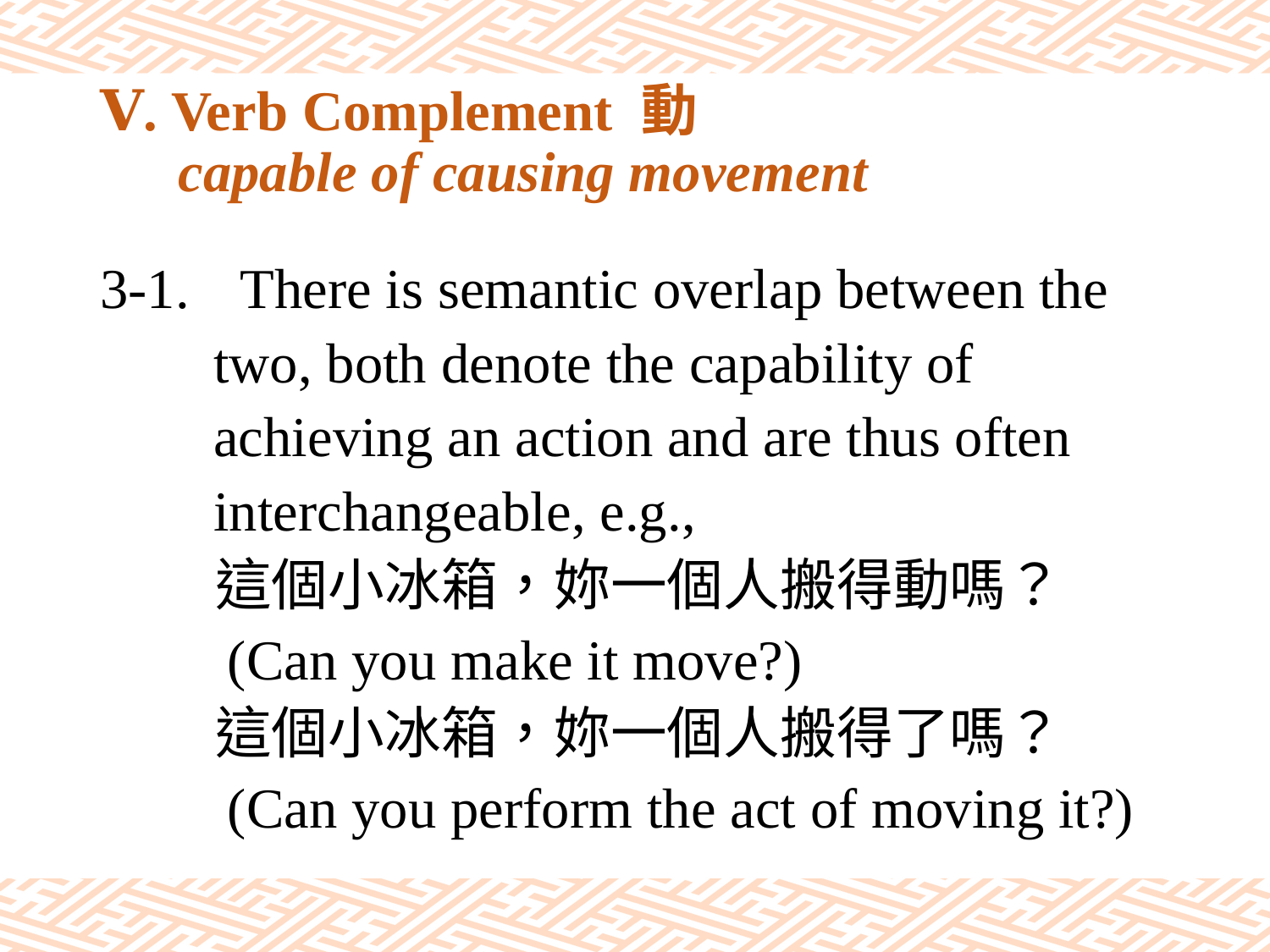

# Ⅴ. Verb Complement 動 capable of causing movement
3-1.	 There is semantic overlap between the
        two, both denote the capability of
        achieving an action and are thus often
        interchangeable, e.g.,
        這個小冰箱，妳一個人搬得動嗎？
         (Can you make it move?)
        這個小冰箱，妳一個人搬得了嗎？
         (Can you perform the act of moving it?)